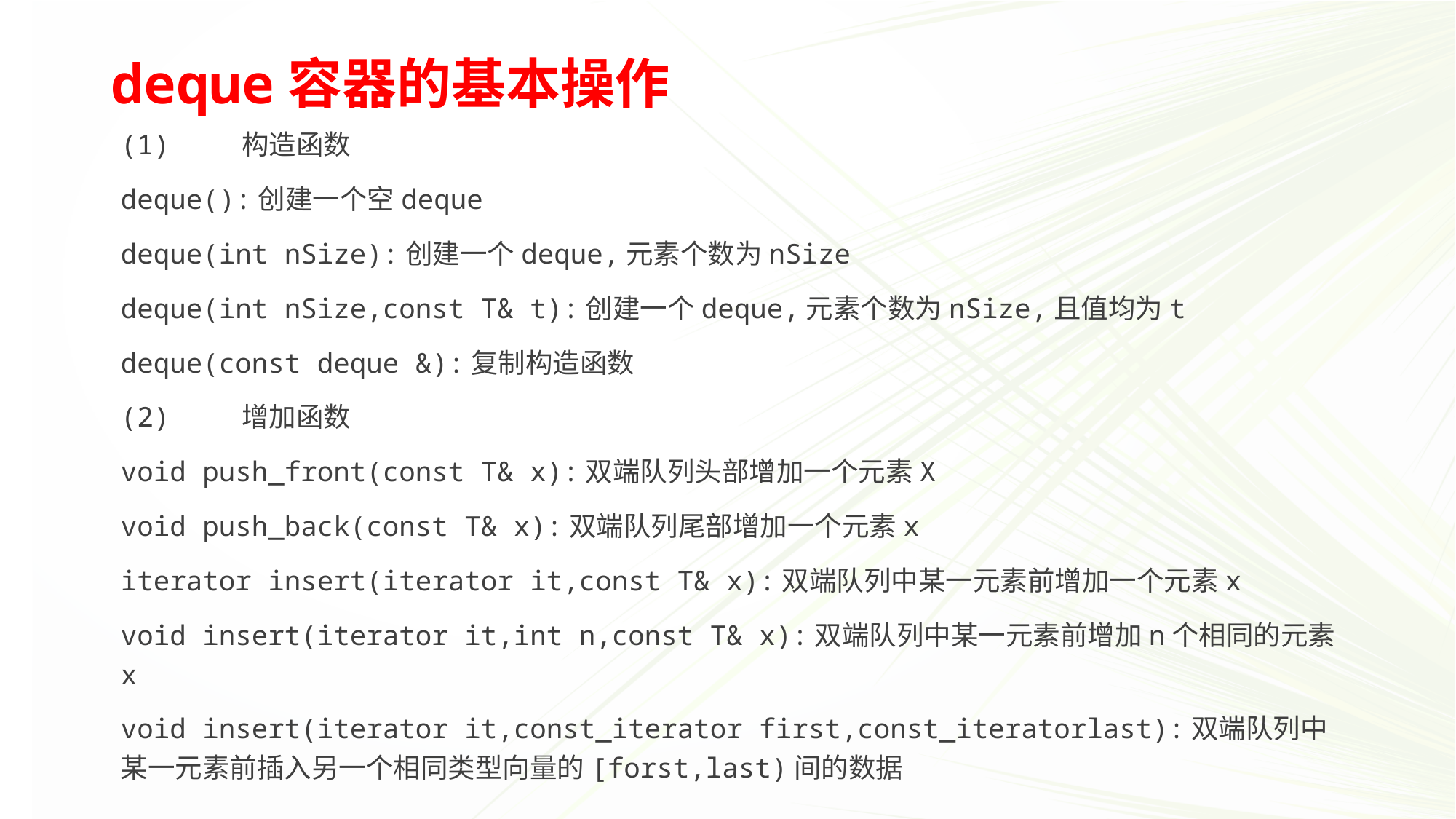

# deque容器的基本操作
(1)    构造函数
deque():创建一个空deque
deque(int nSize):创建一个deque,元素个数为nSize
deque(int nSize,const T& t):创建一个deque,元素个数为nSize,且值均为t
deque(const deque &):复制构造函数
(2)    增加函数
void push_front(const T& x):双端队列头部增加一个元素X
void push_back(const T& x):双端队列尾部增加一个元素x
iterator insert(iterator it,const T& x):双端队列中某一元素前增加一个元素x
void insert(iterator it,int n,const T& x):双端队列中某一元素前增加n个相同的元素x
void insert(iterator it,const_iterator first,const_iteratorlast):双端队列中某一元素前插入另一个相同类型向量的[forst,last)间的数据